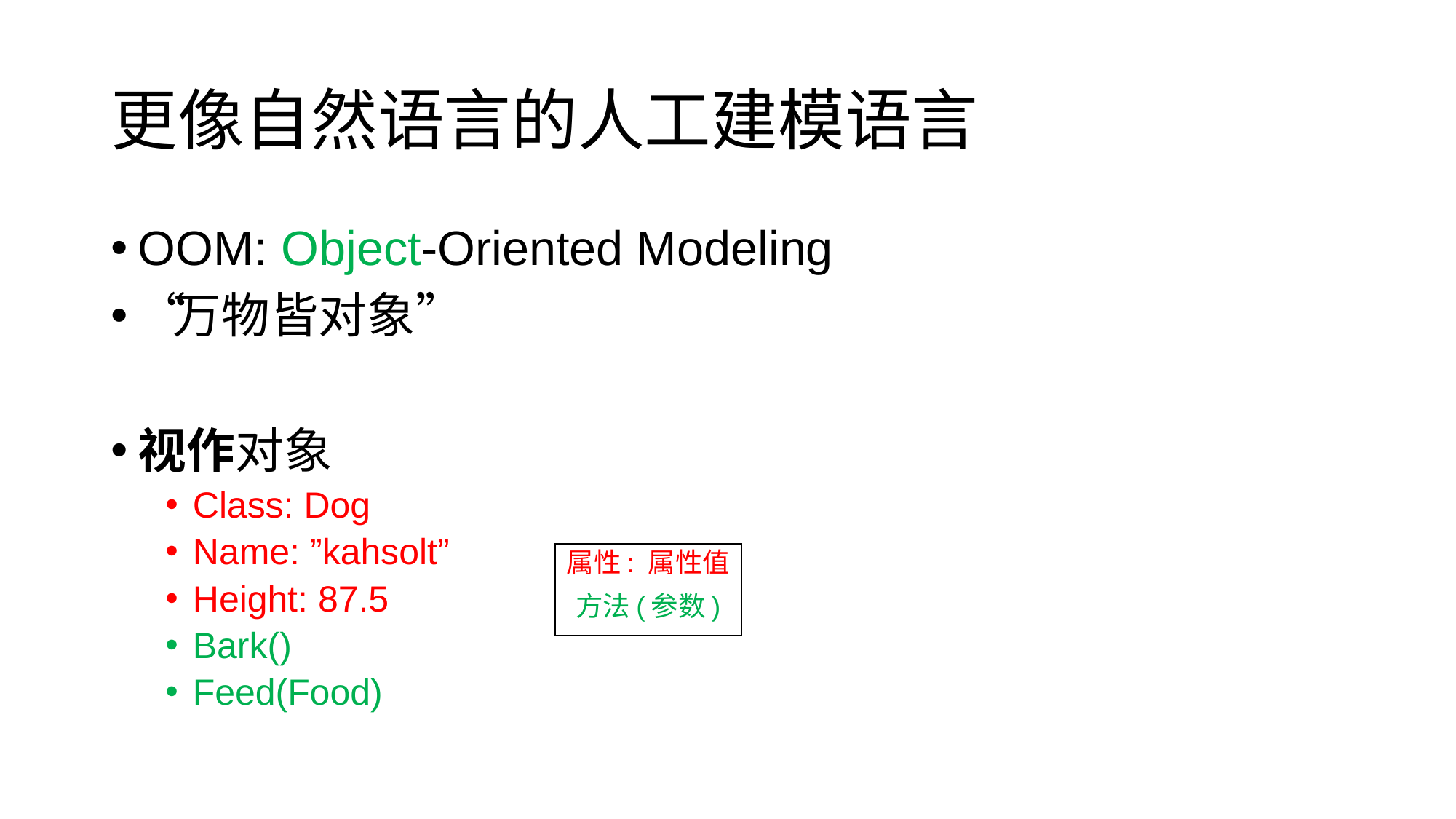

# 更像自然语言的人工建模语言
OOM: Object-Oriented Modeling
“万物皆对象”

视作对象
Class: Dog
Name: ”kahsolt”
Height: 87.5
Bark()
Feed(Food)
属性: 属性值
方法(参数)